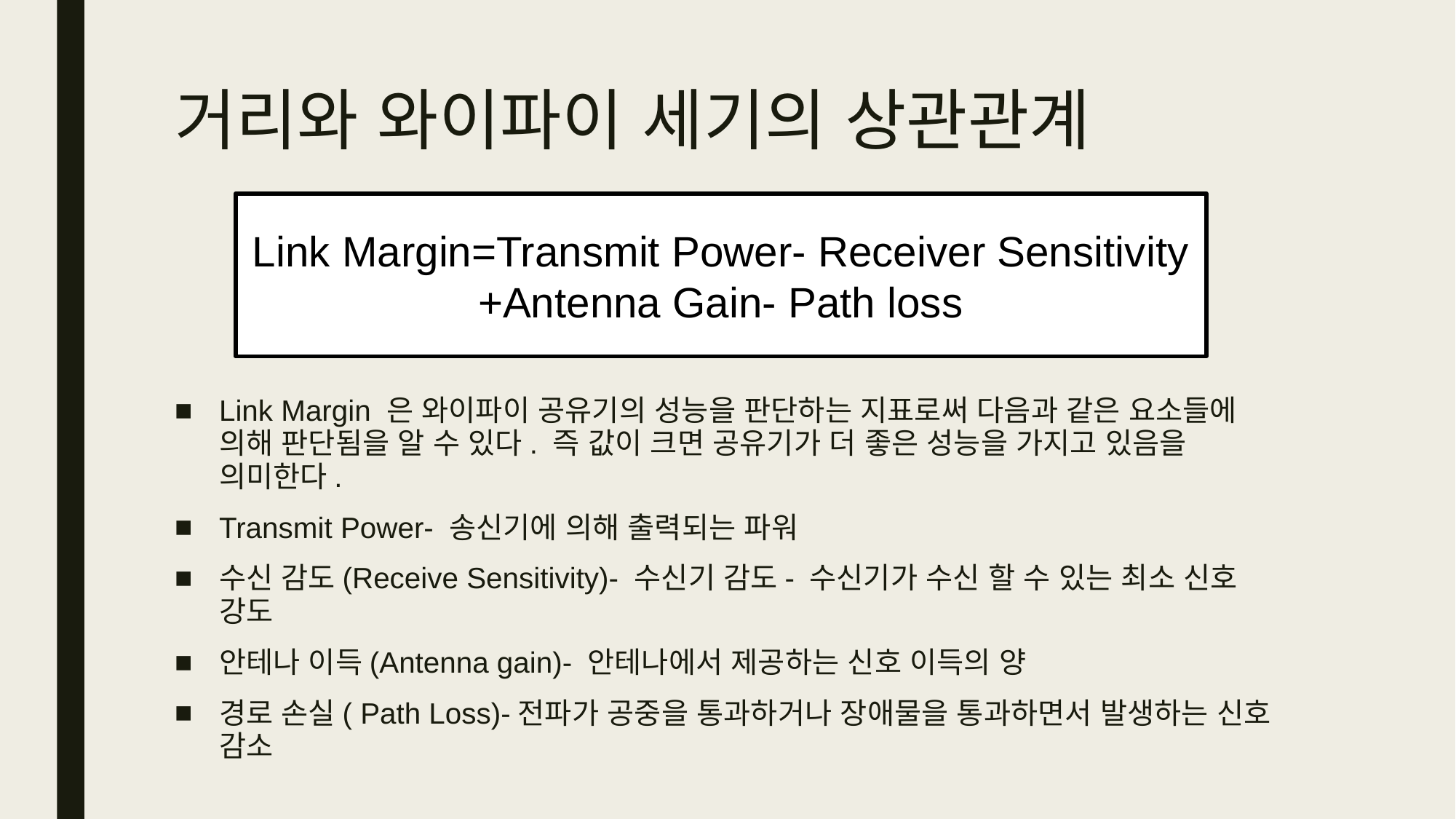

# 거리와 와이파이 세기의 상관관계
Link Margin=Transmit Power- Receiver Sensitivity +Antenna Gain- Path loss
Link Margin 은 와이파이 공유기의 성능을 판단하는 지표로써 다음과 같은 요소들에 의해 판단됨을 알 수 있다. 즉 값이 크면 공유기가 더 좋은 성능을 가지고 있음을 의미한다.
Transmit Power- 송신기에 의해 출력되는 파워
수신 감도(Receive Sensitivity)- 수신기 감도- 수신기가 수신 할 수 있는 최소 신호 강도
안테나 이득(Antenna gain)- 안테나에서 제공하는 신호 이득의 양
경로 손실( Path Loss)-전파가 공중을 통과하거나 장애물을 통과하면서 발생하는 신호 감소